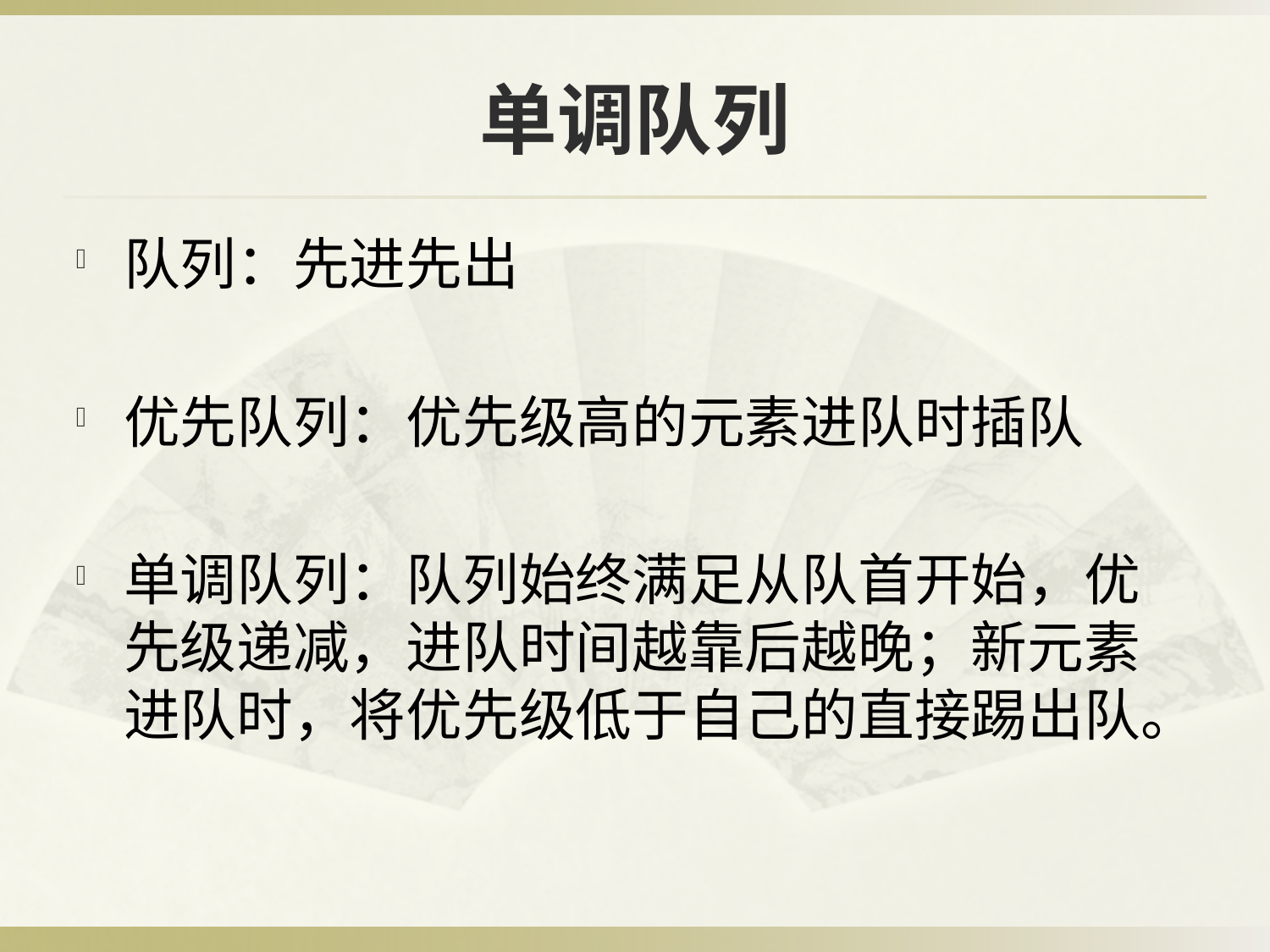

# 单调队列
队列：先进先出

优先队列：优先级高的元素进队时插队

单调队列：队列始终满足从队首开始，优先级递减，进队时间越靠后越晚；新元素进队时，将优先级低于自己的直接踢出队。